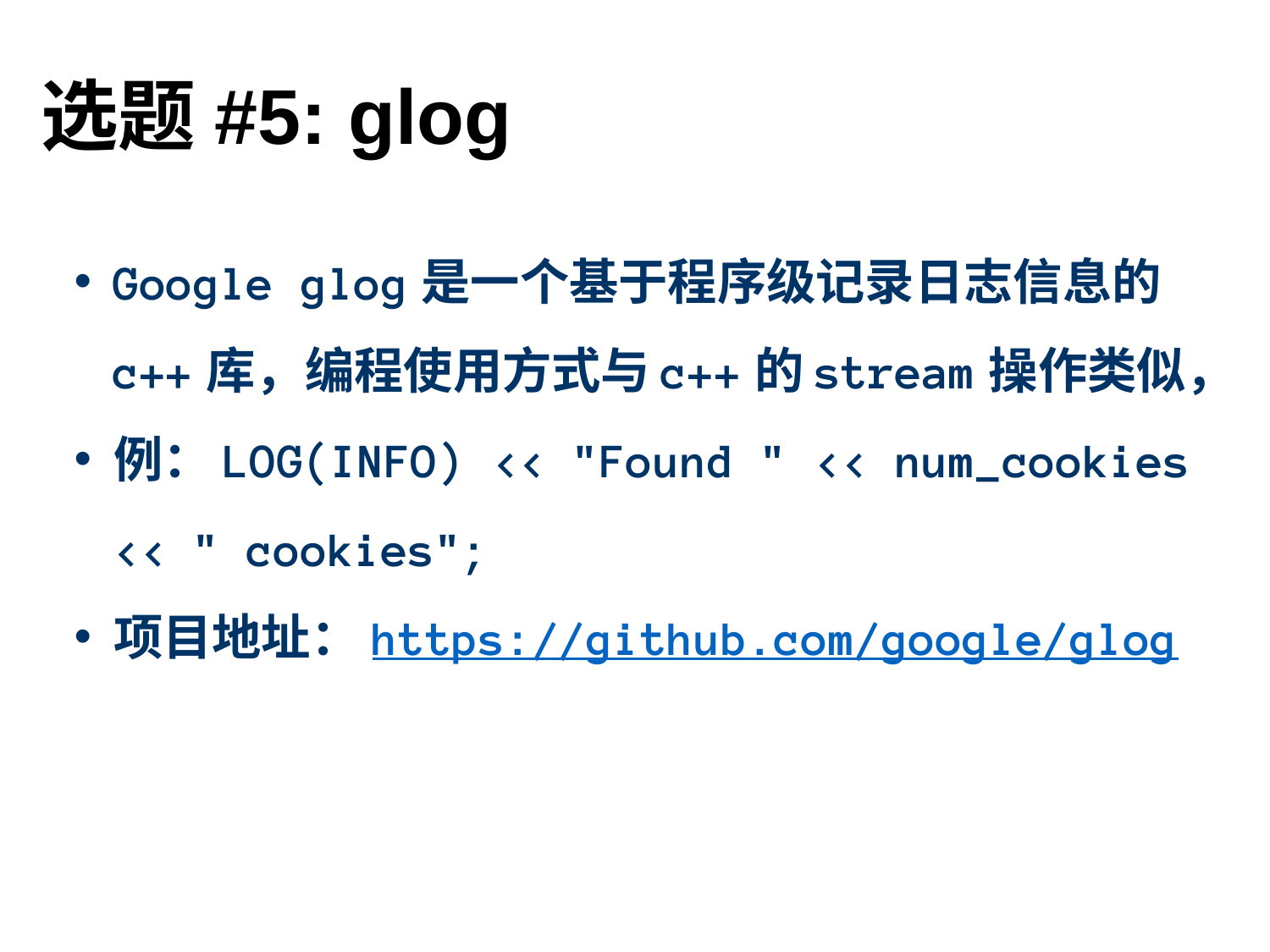

# 选题#5: glog
Google glog是一个基于程序级记录日志信息的c++库，编程使用方式与c++的stream操作类似，
例：LOG(INFO) << "Found " << num_cookies << " cookies";
项目地址：https://github.com/google/glog